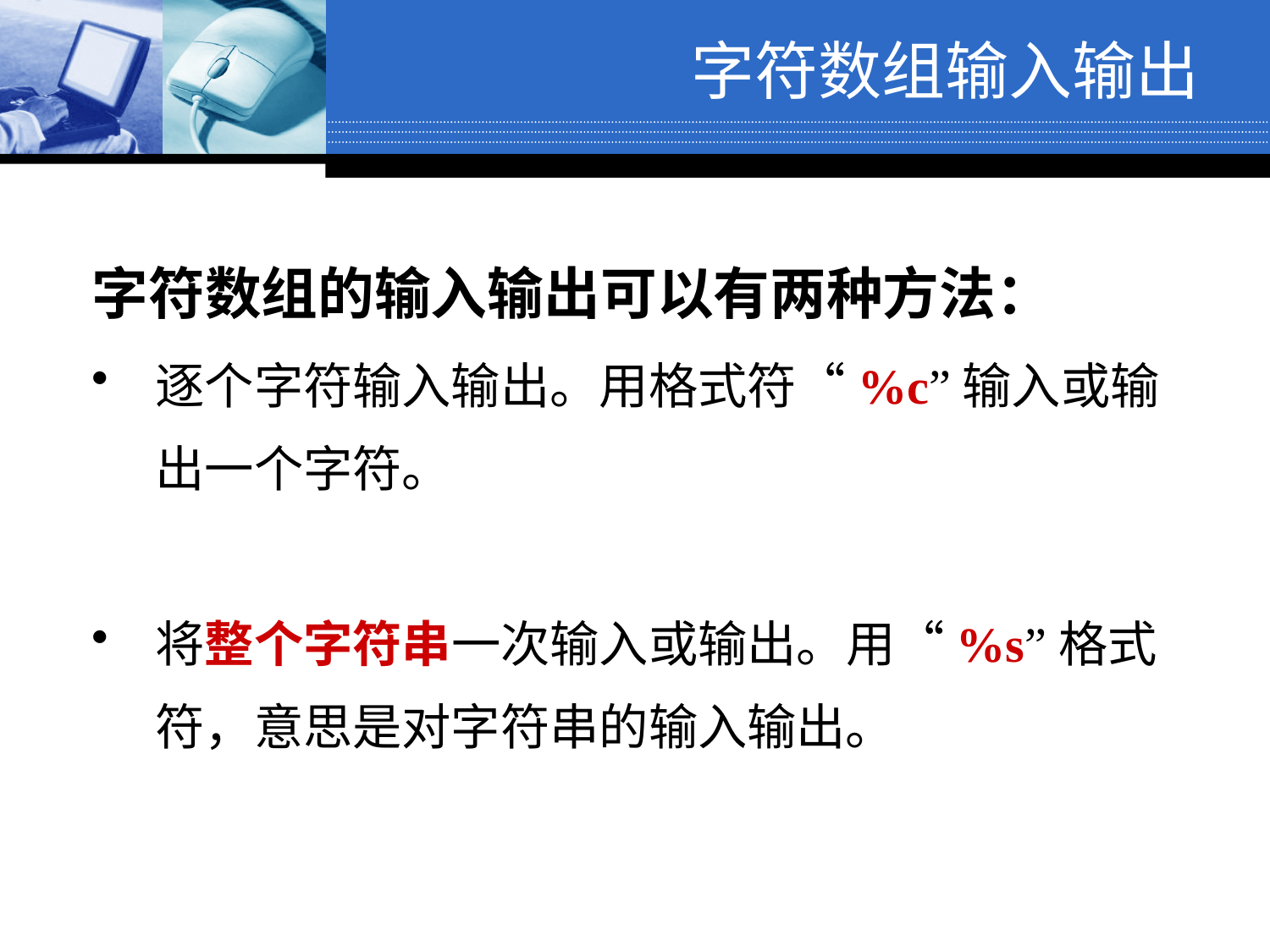

字符数组输入输出
字符数组的输入输出可以有两种方法：
逐个字符输入输出。用格式符“%c”输入或输出一个字符。

将整个字符串一次输入或输出。用“%s”格式符，意思是对字符串的输入输出。